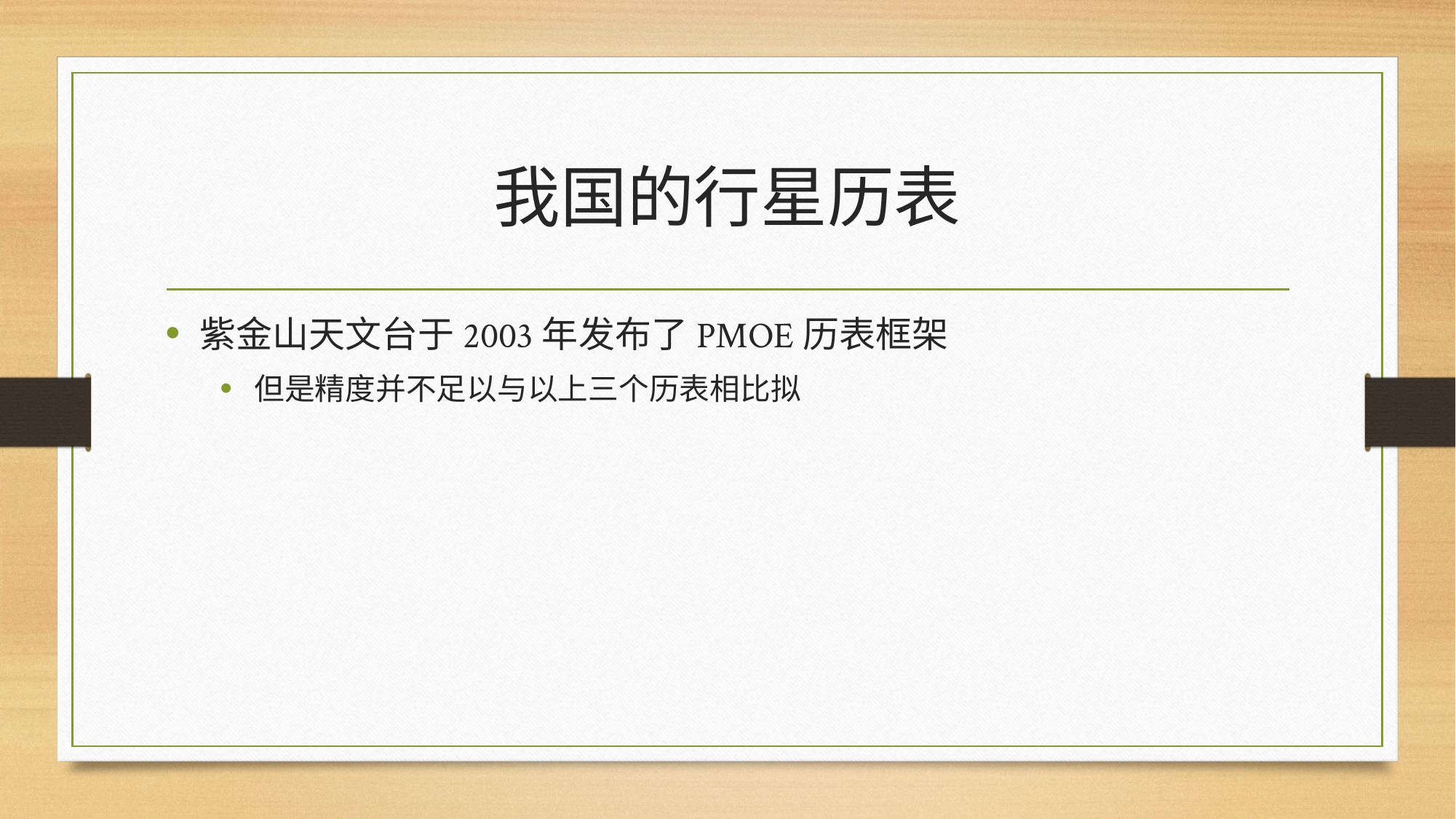

# 我国的行星历表
紫金山天文台于2003年发布了PMOE历表框架
但是精度并不足以与以上三个历表相比拟